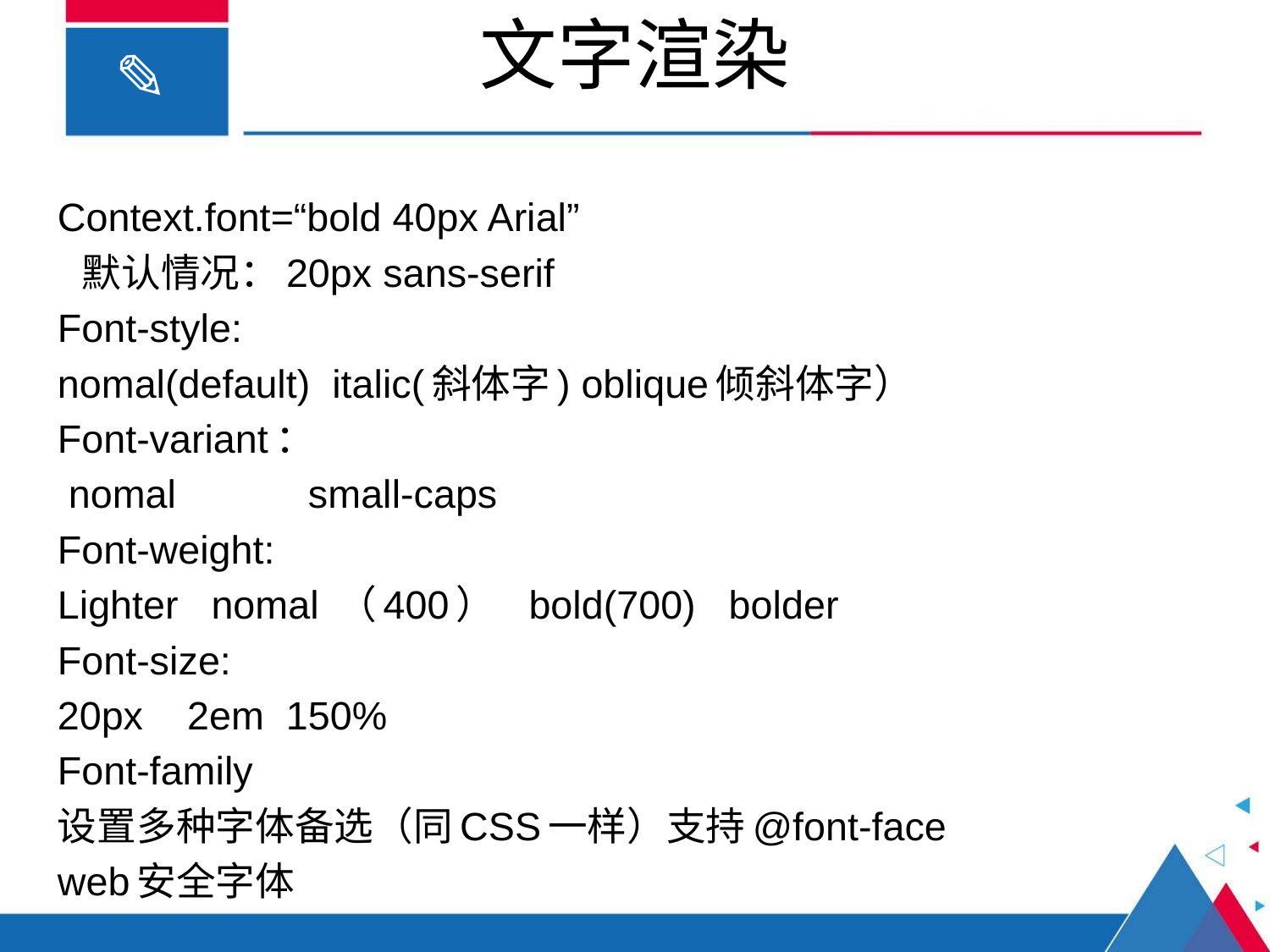

# 文字渲染
Context.font=“bold 40px Arial”
  默认情况：20px sans-serif
Font-style:
nomal(default)  italic(斜体字) oblique倾斜体字）
Font-variant：
 nomal            small-caps
Font-weight:
Lighter   nomal （400）   bold(700)   bolder
Font-size:
20px    2em  150%
Font-family
设置多种字体备选（同CSS一样）支持@font-face
web安全字体